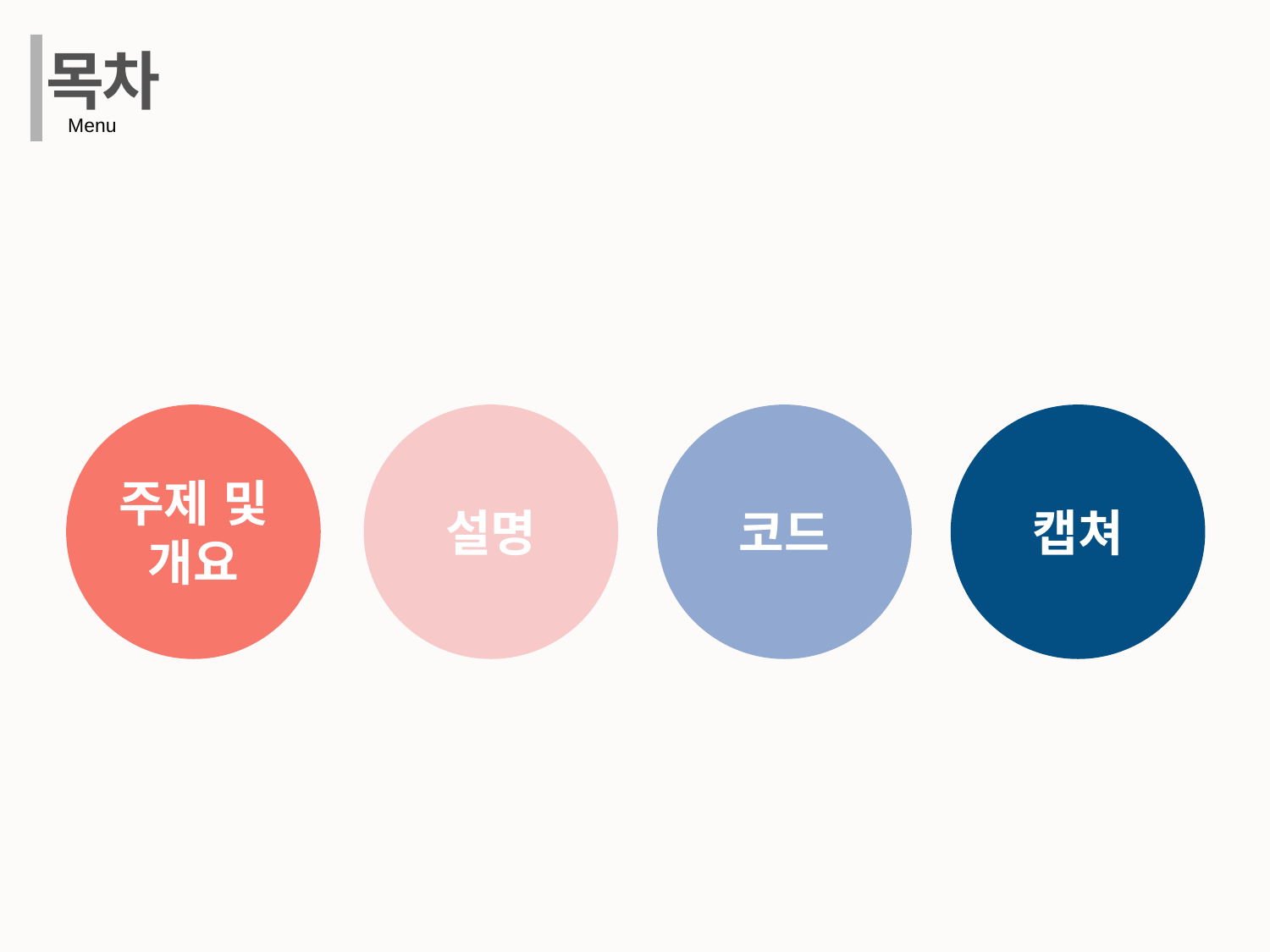

목차
Menu
주제 및 개요
설명
코드
캡쳐